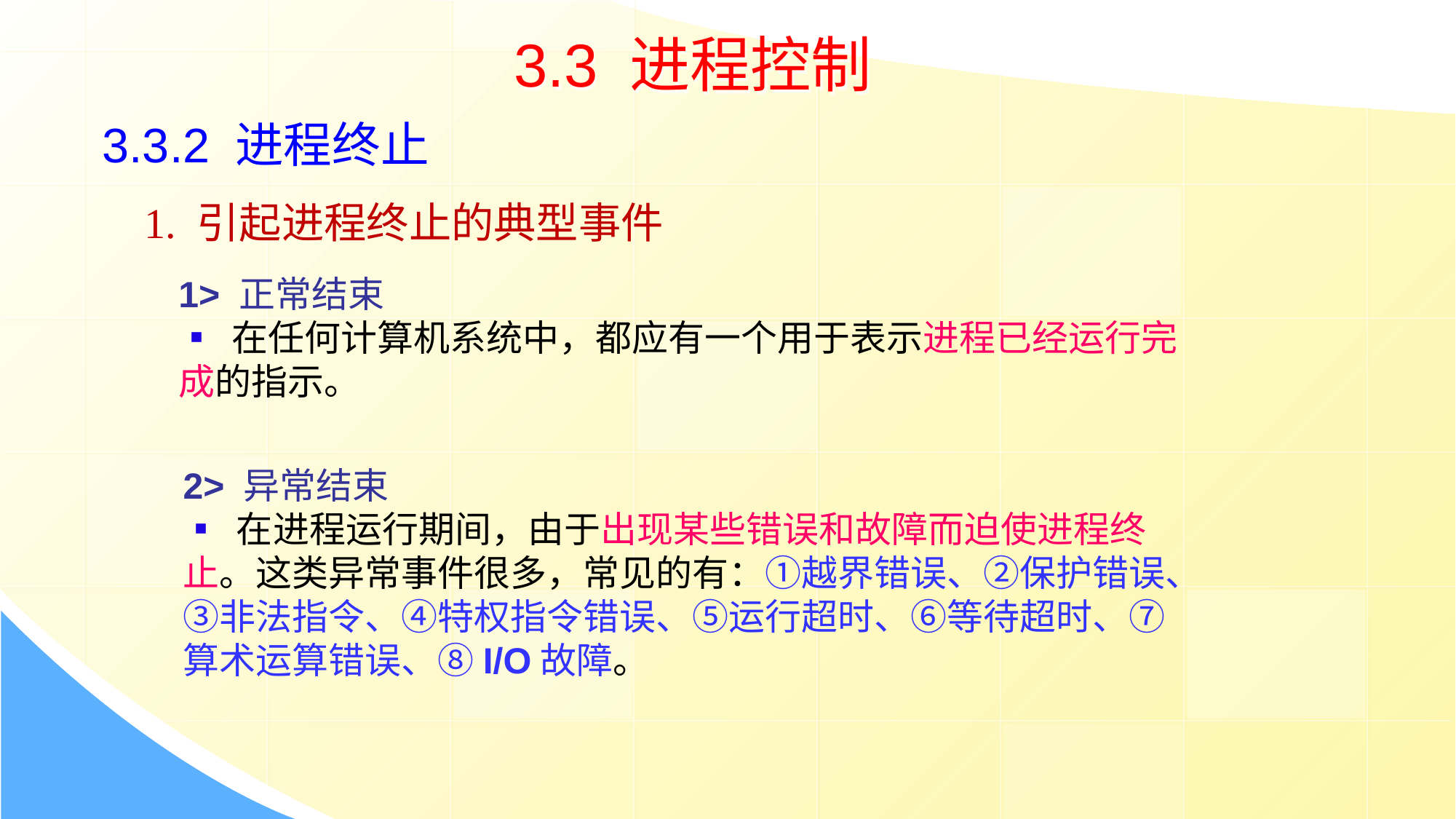

3.3 进程控制
3.3.2 进程终止
    1. 引起进程终止的典型事件
1> 正常结束
▪ 在任何计算机系统中，都应有一个用于表示进程已经运行完成的指示。
2> 异常结束
▪ 在进程运行期间，由于出现某些错误和故障而迫使进程终止。这类异常事件很多，常见的有：①越界错误、②保护错误、③非法指令、④特权指令错误、⑤运行超时、⑥等待超时、⑦算术运算错误、⑧I/O故障。